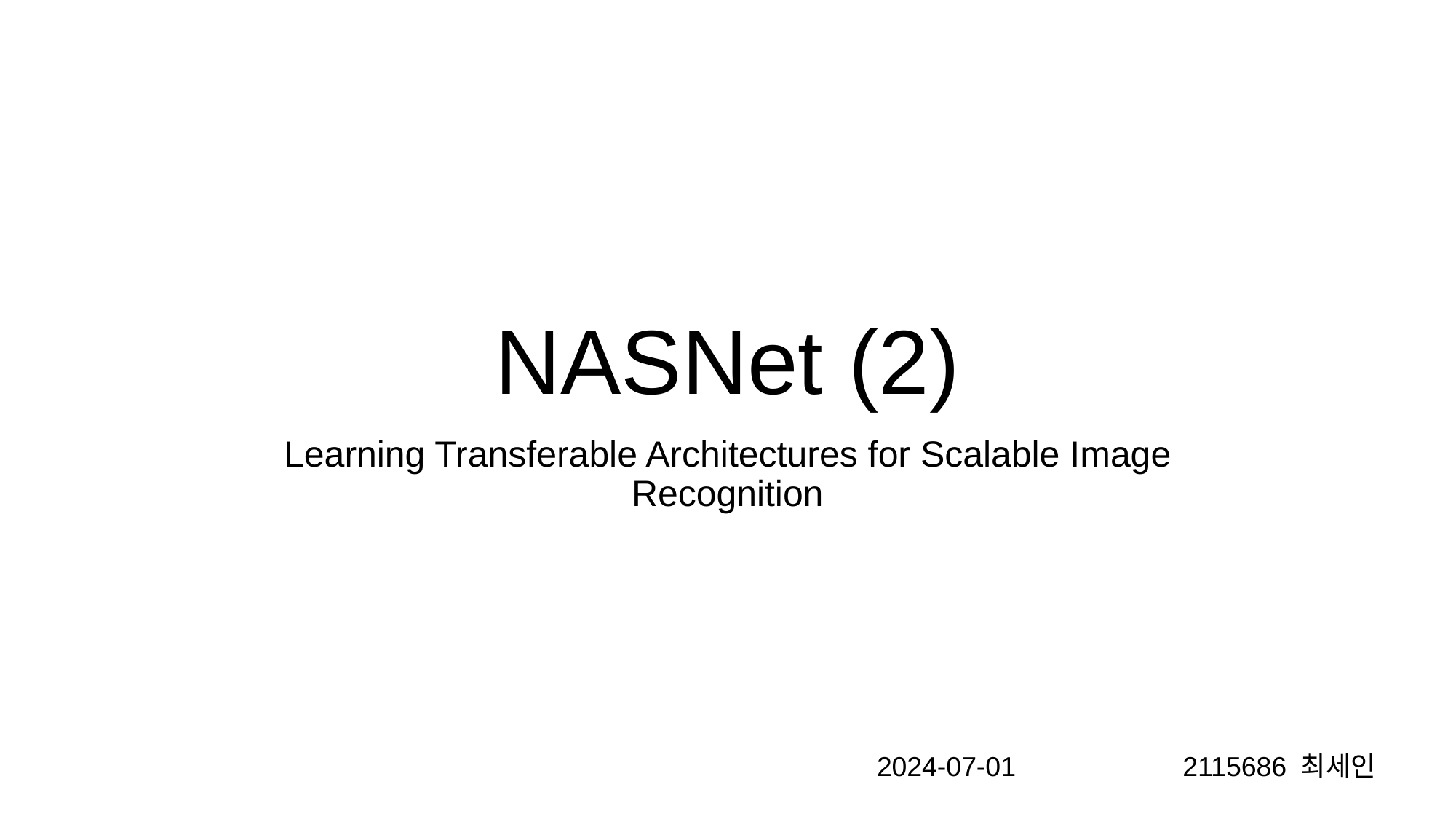

# NASNet (2)
Learning Transferable Architectures for Scalable Image Recognition
2024-07-01
2115686 최세인